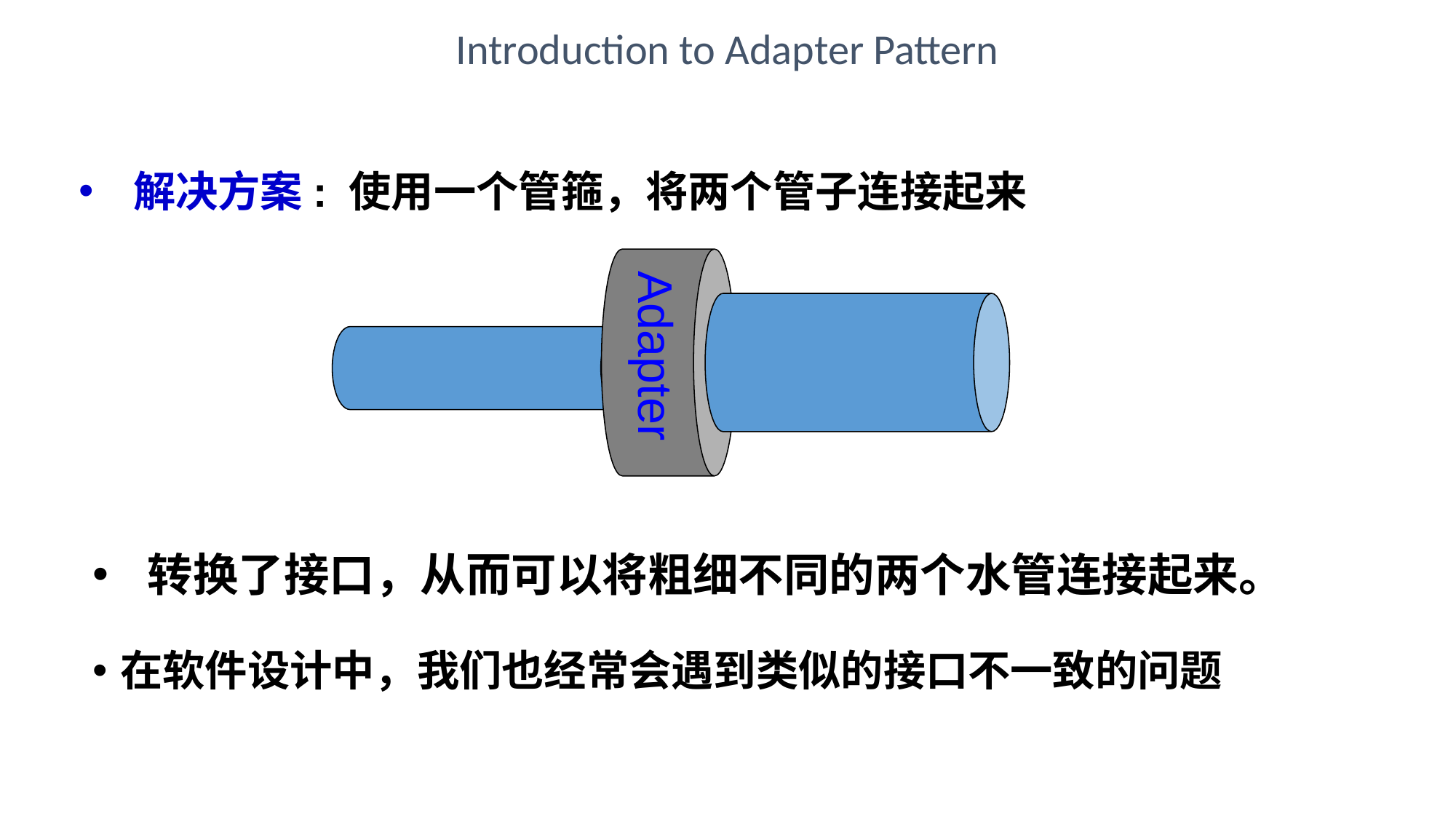

Introduction to Adapter Pattern
解决方案: 使用一个管箍，将两个管子连接起来

Adapter
转换了接口，从而可以将粗细不同的两个水管连接起来。
在软件设计中，我们也经常会遇到类似的接口不一致的问题
6